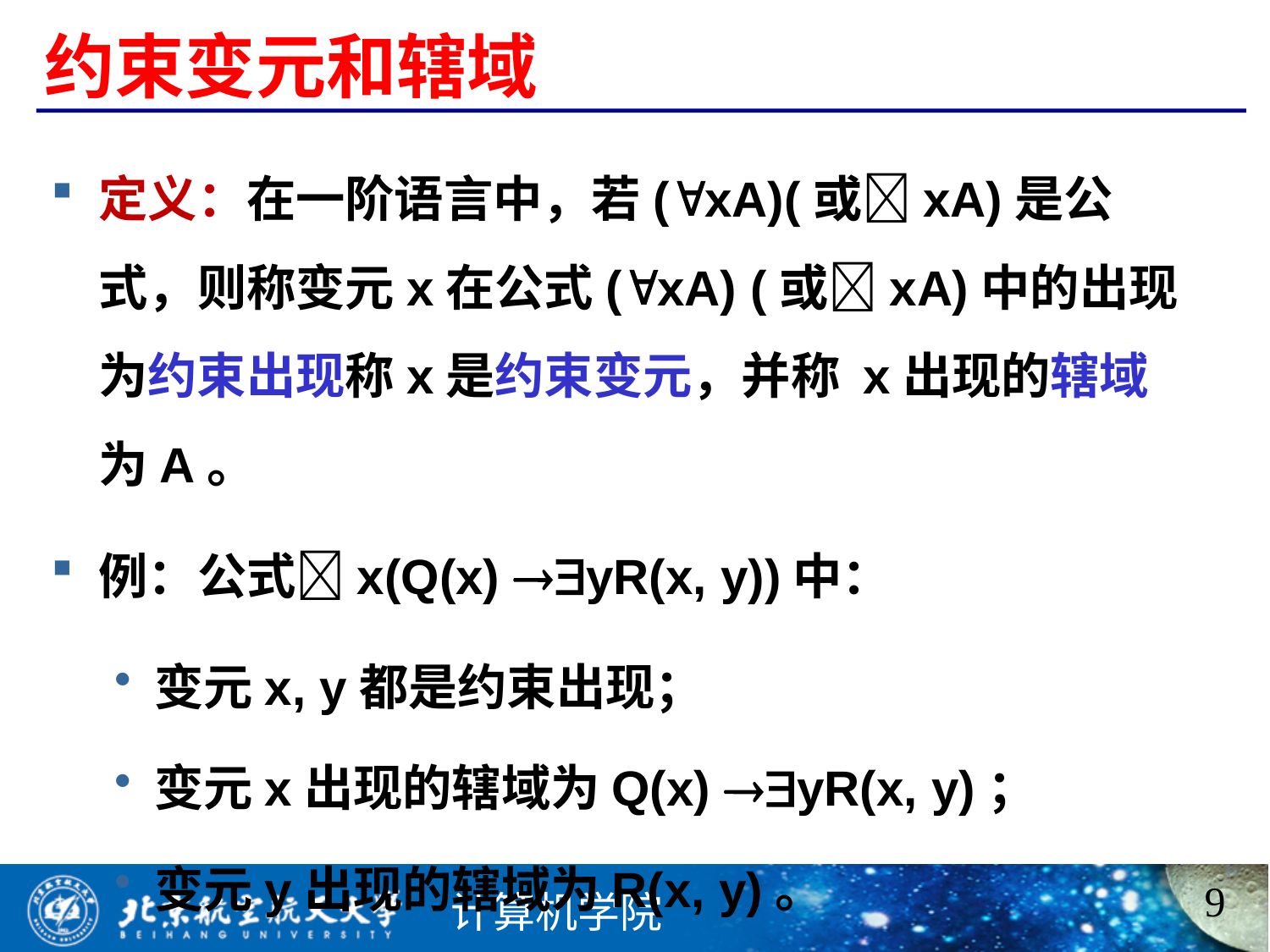

# 约束变元和辖域
定义：在一阶语言中，若(∀xA)(或∃xA)是公式，则称变元x在公式(∀xA) (或∃xA)中的出现为约束出现称x是约束变元，并称 x出现的辖域为A。
例：公式∀x(Q(x) →∃yR(x, y))中：
变元x, y都是约束出现；
变元x出现的辖域为Q(x) →∃yR(x, y)；
变元y出现的辖域为R(x, y)。